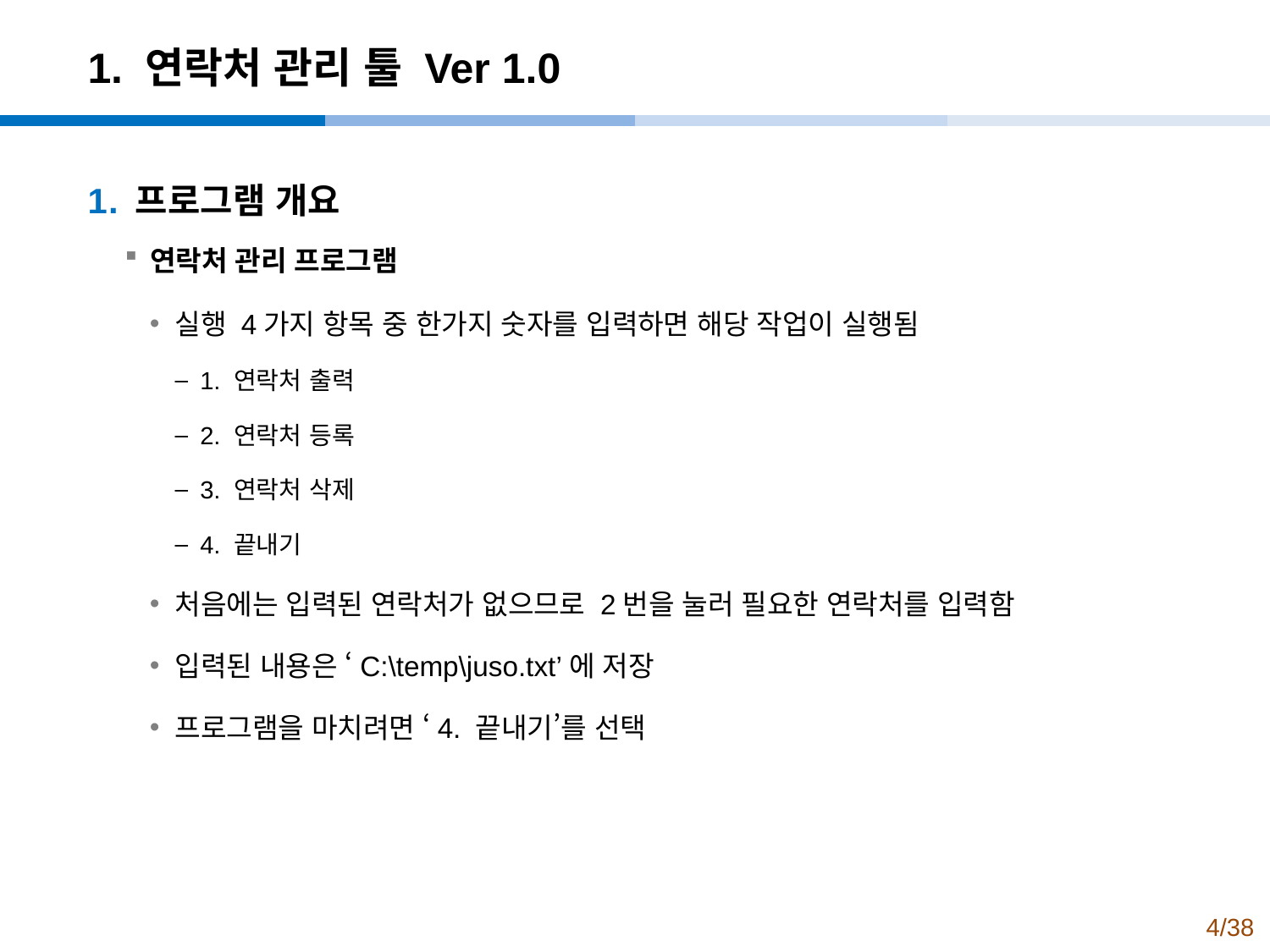

# 1. 연락처 관리 툴 Ver 1.0
프로그램 개요
연락처 관리 프로그램
실행 4가지 항목 중 한가지 숫자를 입력하면 해당 작업이 실행됨
1. 연락처 출력
2. 연락처 등록
3. 연락처 삭제
4. 끝내기
처음에는 입력된 연락처가 없으므로 2번을 눌러 필요한 연락처를 입력함
입력된 내용은 ‘C:\temp\juso.txt’에 저장
프로그램을 마치려면 ‘4. 끝내기’를 선택